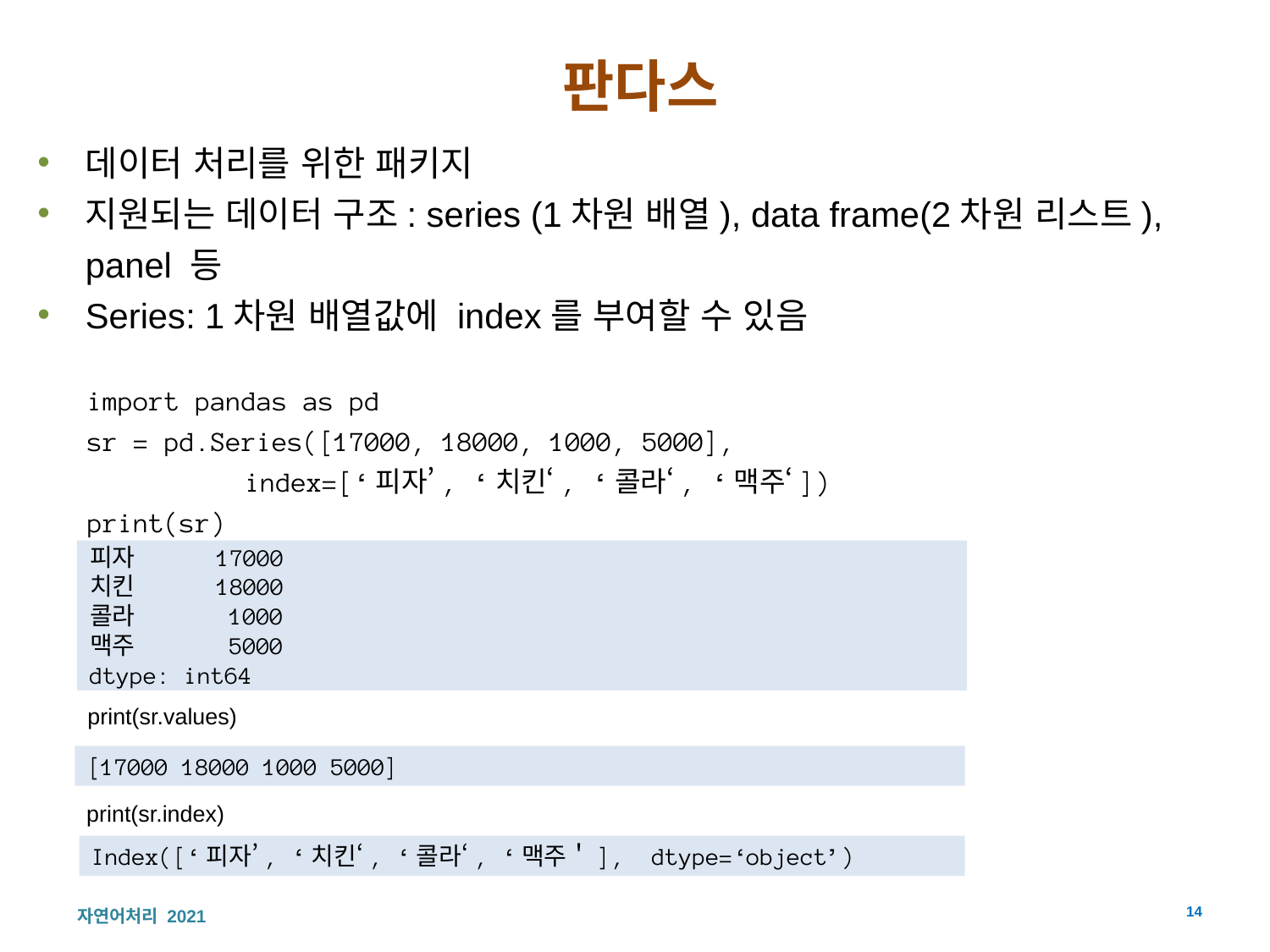

# 판다스
데이터 처리를 위한 패키지
지원되는 데이터 구조: series (1차원 배열), data frame(2차원 리스트), panel 등
Series: 1차원 배열값에 index를 부여할 수 있음

import pandas as pd
sr = pd.Series([17000, 18000, 1000, 5000],
	  index=[‘피자’, ‘치킨‘, ‘콜라‘, ‘맥주‘])
print(sr)
피자	17000
치킨	18000
콜라	 1000
맥주	 5000
dtype: int64
print(sr.values)
[17000 18000 1000 5000]
print(sr.index)
Index([‘피자’, ‘치킨‘, ‘콜라‘, ‘맥주＇],  dtype=‘object’)